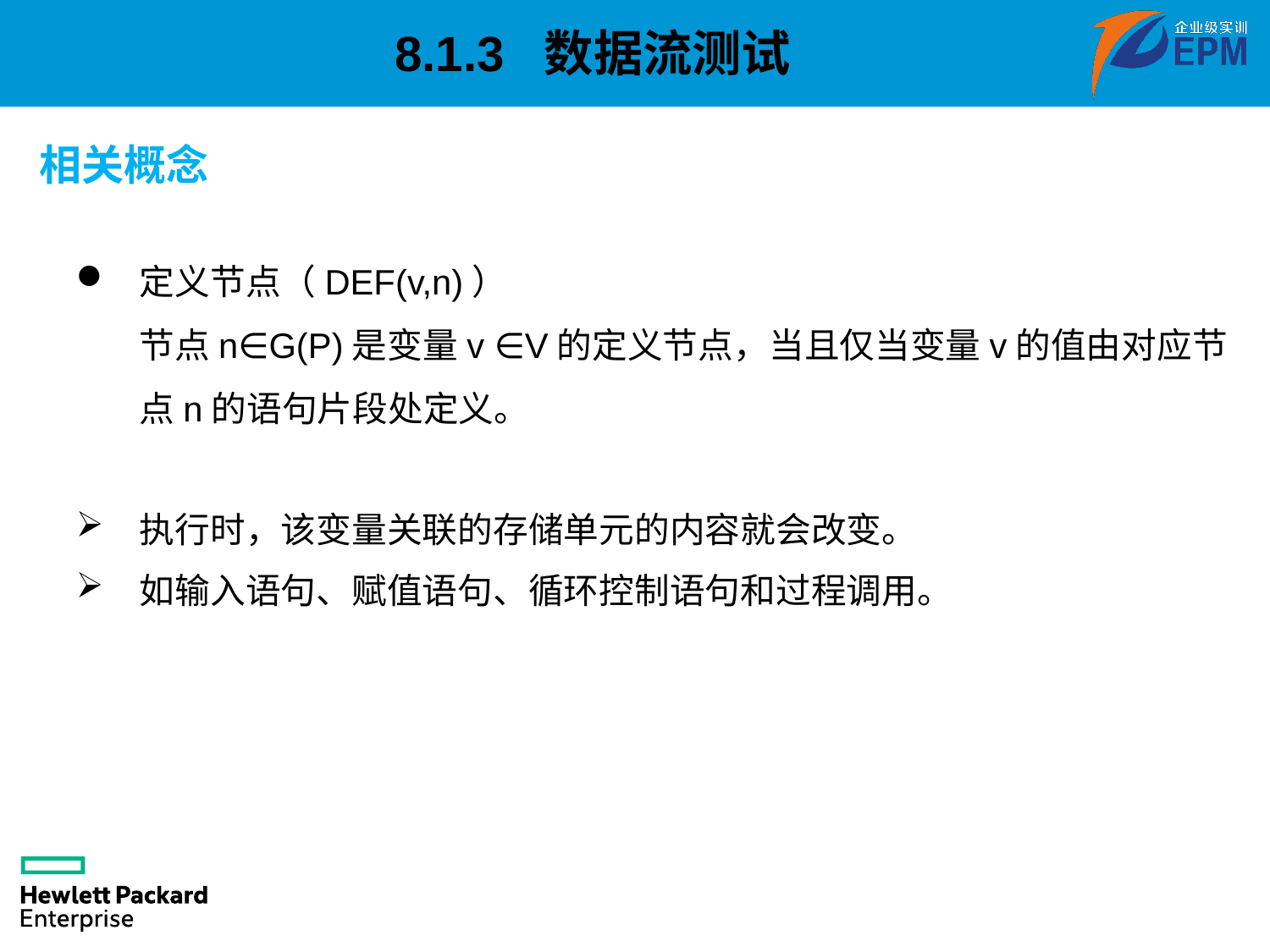

8.1.3  数据流测试
相关概念
定义节点（DEF(v,n)）
节点n∈G(P)是变量v ∈V的定义节点，当且仅当变量v的值由对应节点n的语句片段处定义。

执行时，该变量关联的存储单元的内容就会改变。
如输入语句、赋值语句、循环控制语句和过程调用。